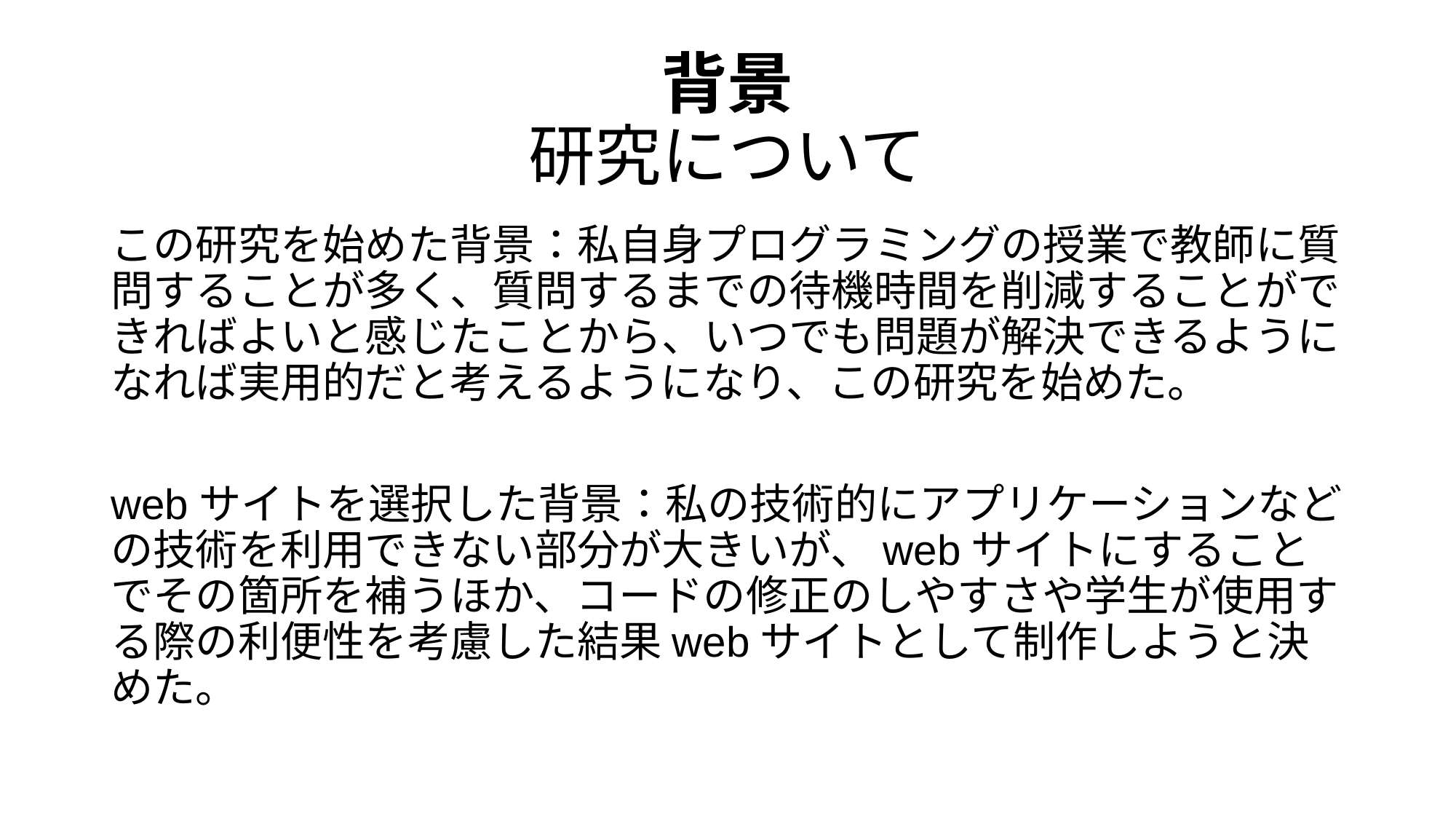

# 背景 研究について
この研究を始めた背景：私自身プログラミングの授業で教師に質問することが多く、質問するまでの待機時間を削減することができればよいと感じたことから、いつでも問題が解決できるようになれば実用的だと考えるようになり、この研究を始めた。

webサイトを選択した背景：私の技術的にアプリケーションなどの技術を利用できない部分が大きいが、webサイトにすることでその箇所を補うほか、コードの修正のしやすさや学生が使用する際の利便性を考慮した結果webサイトとして制作しようと決めた。